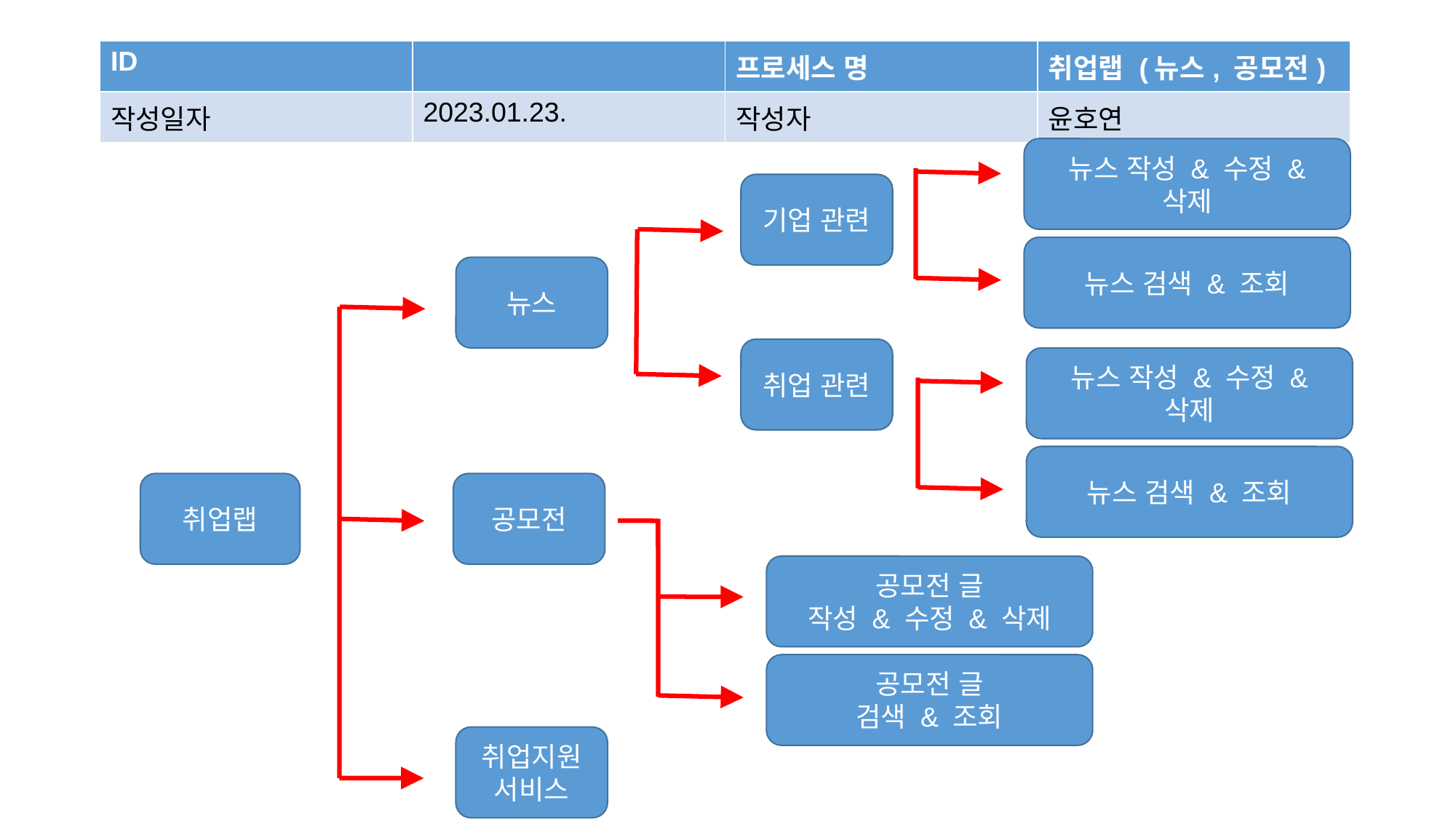

| ID |  | 프로세스 명 | 취업랩 (뉴스, 공모전) |
| --- | --- | --- | --- |
| 작성일자 | 2023.01.23. | 작성자 | 윤호연 |
뉴스 작성 & 수정 & 삭제
기업 관련
뉴스 검색 & 조회
뉴스
취업 관련
뉴스 작성 & 수정 & 삭제
뉴스 검색 & 조회
취업랩
공모전
공모전 글
작성 & 수정 & 삭제
공모전 글
검색 & 조회
취업지원 서비스